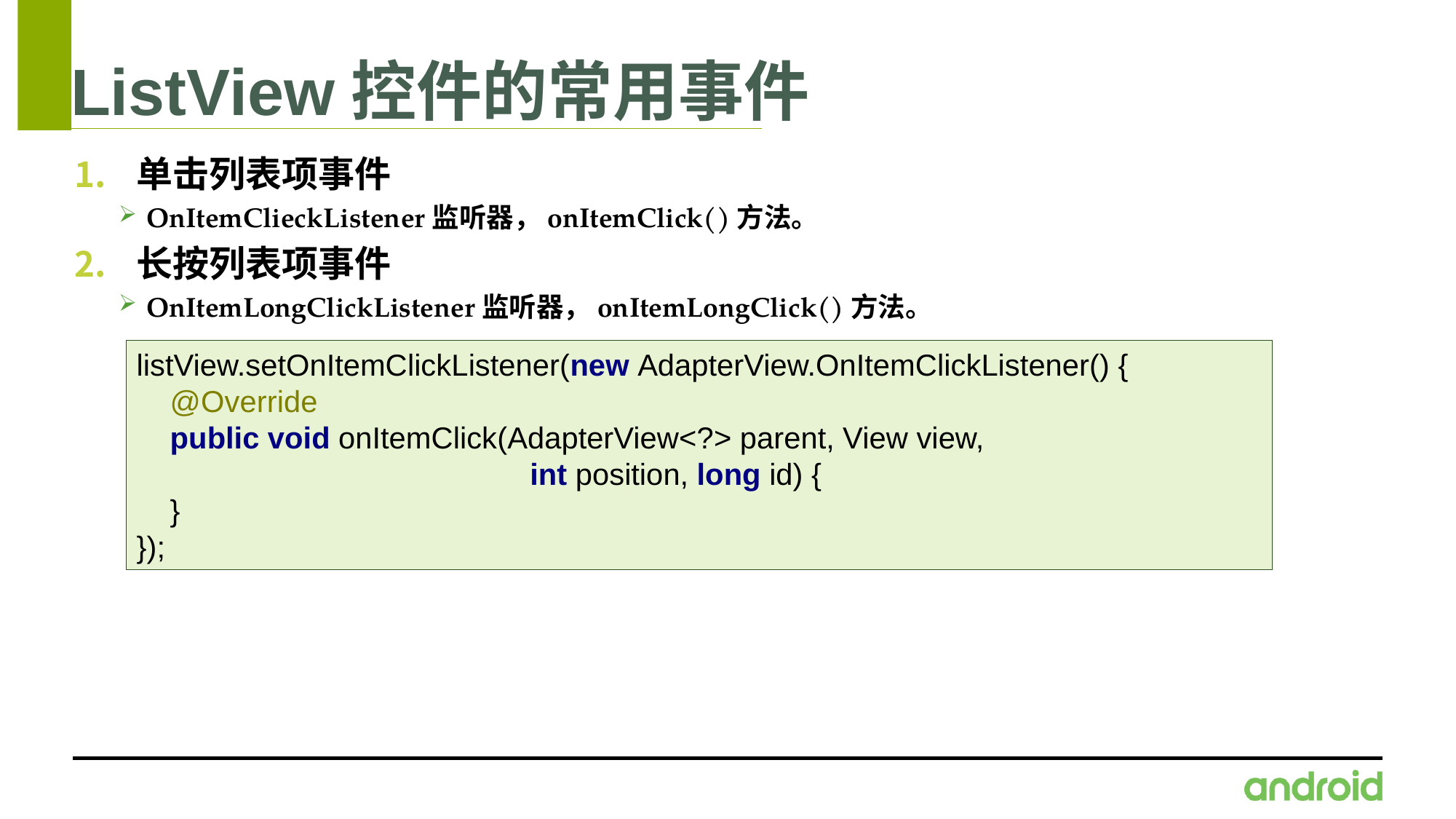

# ListView控件的常用事件
单击列表项事件
OnItemClieckListener监听器，onItemClick()方法。
长按列表项事件
OnItemLongClickListener监听器，onItemLongClick()方法。

listView.setOnItemClickListener(new AdapterView.OnItemClickListener() {
    @Override
    public void onItemClick(AdapterView<?> parent, View view,
                                               int position, long id) {
    }
});